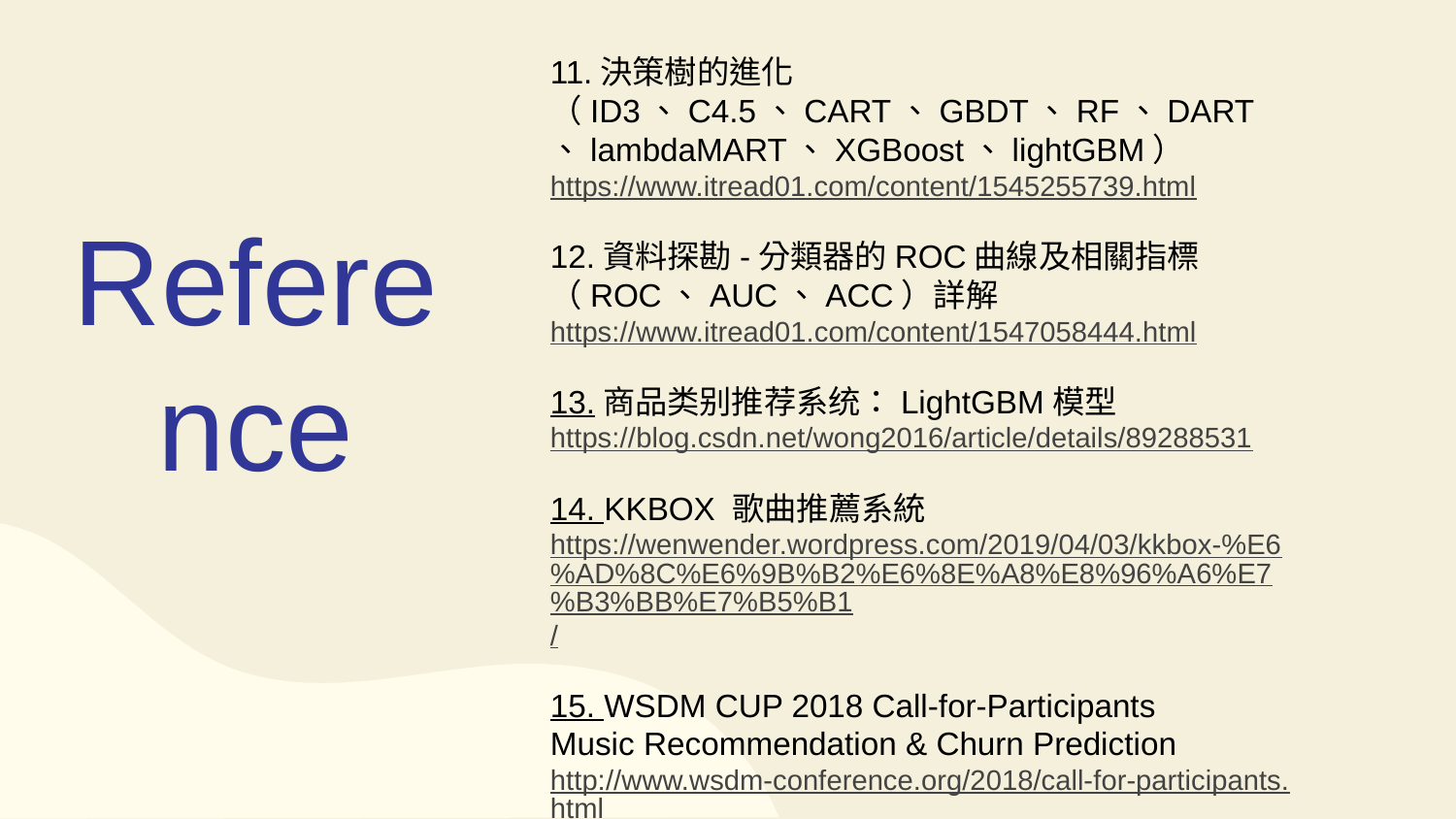

11.決策樹的進化（ID3、C4.5、CART、GBDT、RF、DART、lambdaMART、XGBoost、lightGBM）
https://www.itread01.com/content/1545255739.html

12.資料探勘-分類器的ROC曲線及相關指標（ROC、AUC、ACC）詳解
https://www.itread01.com/content/1547058444.html

13.商品类别推荐系统：LightGBM模型
https://blog.csdn.net/wong2016/article/details/89288531

14. KKBOX 歌曲推薦系統
https://wenwender.wordpress.com/2019/04/03/kkbox-%E6%AD%8C%E6%9B%B2%E6%8E%A8%E8%96%A6%E7%B3%BB%E7%B5%B1/

15. WSDM CUP 2018 Call-for-Participants
Music Recommendation & Churn Prediction
http://www.wsdm-conference.org/2018/call-for-participants.html

# Reference